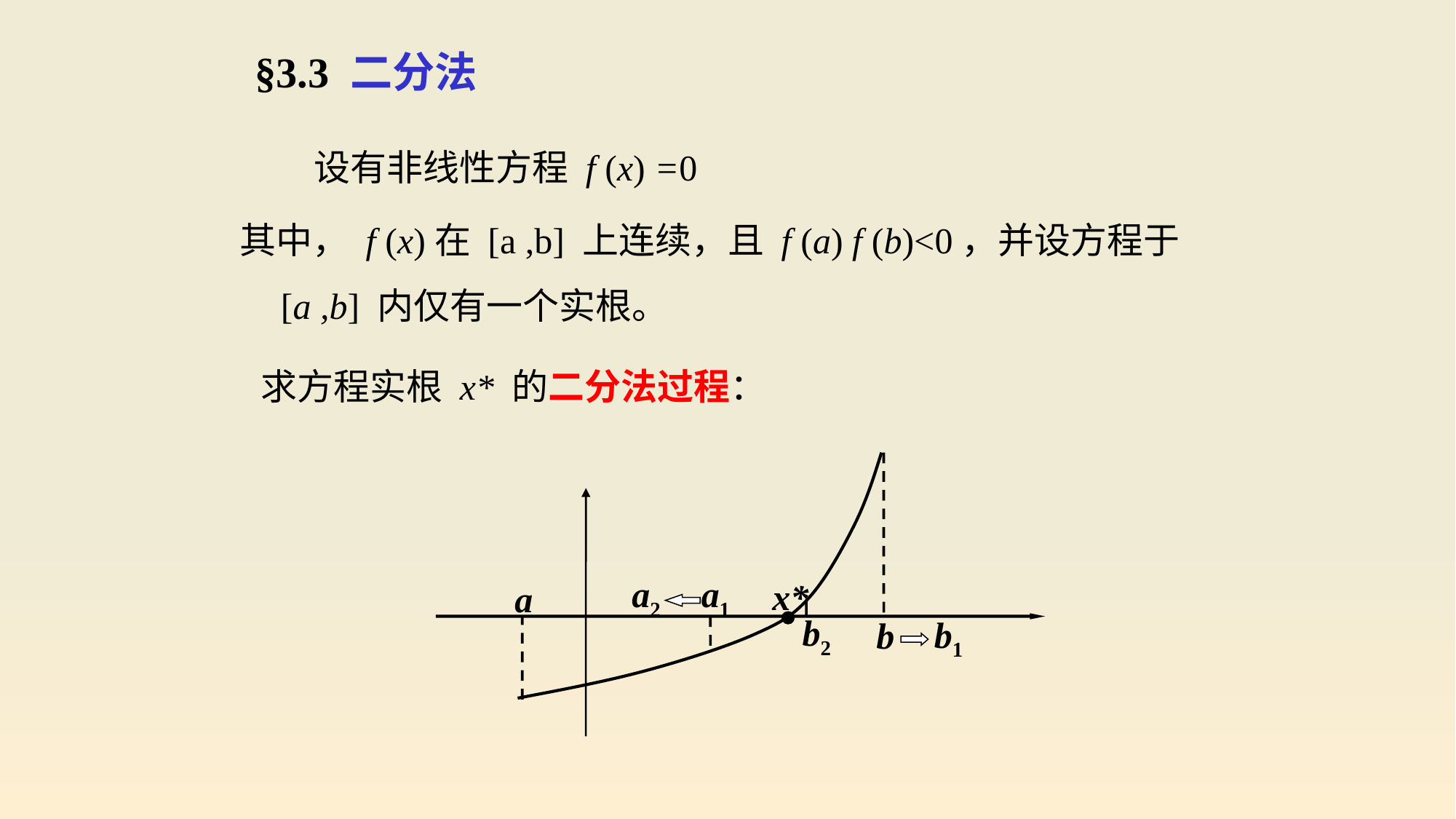

§3.3 二分法
        设有非线性方程 f (x) =0
其中， f (x)在 [a ,b] 上连续，且 f (a) f (b)<0，并设方程于 [a ,b] 内仅有一个实根。
求方程实根 x* 的二分法过程：

x*

b

a2
a1
a

b2
b1